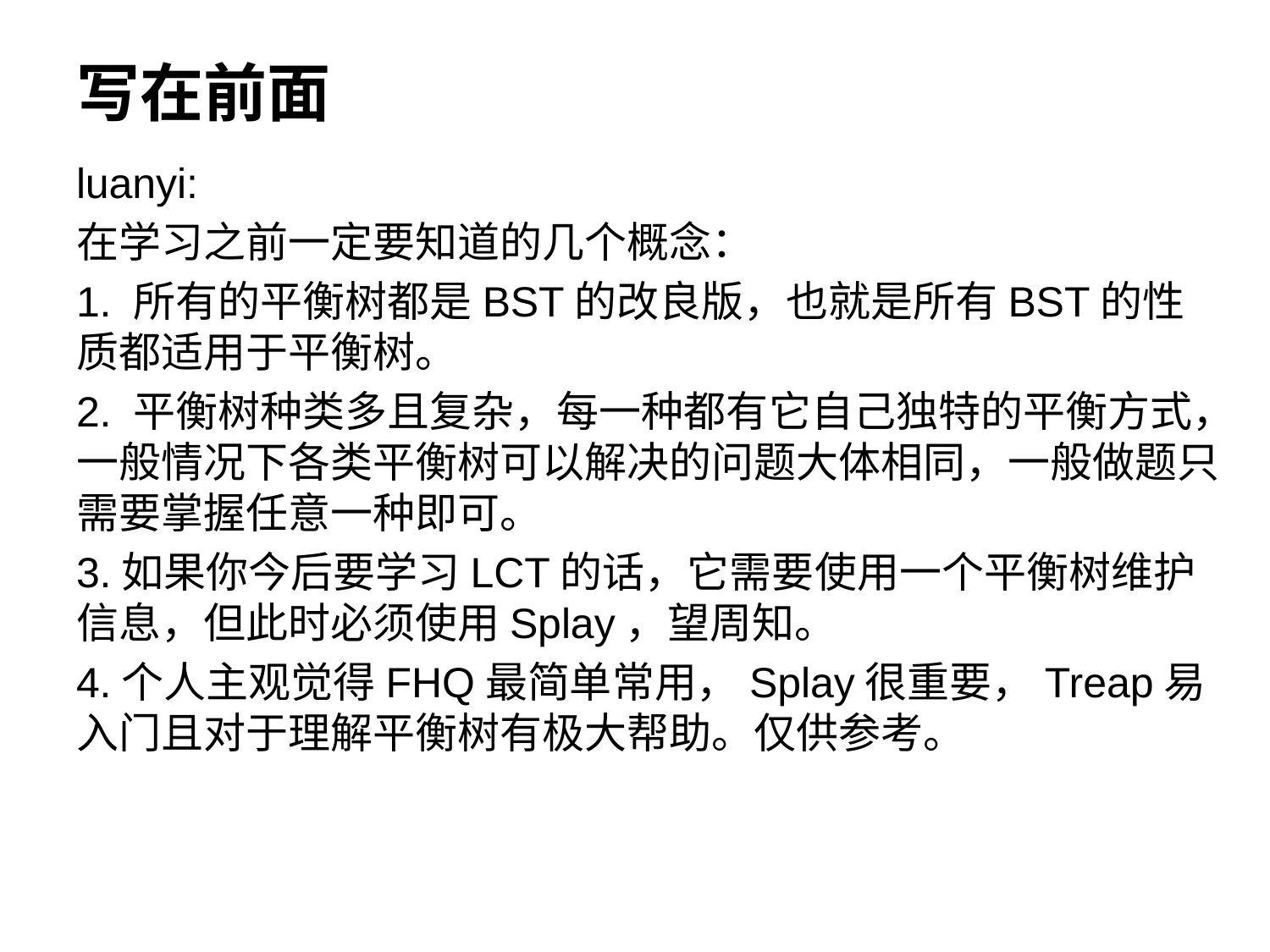

# 写在前面
luanyi:
在学习之前一定要知道的几个概念：
1. 所有的平衡树都是BST的改良版，也就是所有BST的性质都适用于平衡树。
2. 平衡树种类多且复杂，每一种都有它自己独特的平衡方式，一般情况下各类平衡树可以解决的问题大体相同，一般做题只需要掌握任意一种即可。
3.如果你今后要学习LCT的话，它需要使用一个平衡树维护信息，但此时必须使用Splay，望周知。
4.个人主观觉得FHQ最简单常用，Splay很重要，Treap易入门且对于理解平衡树有极大帮助。仅供参考。